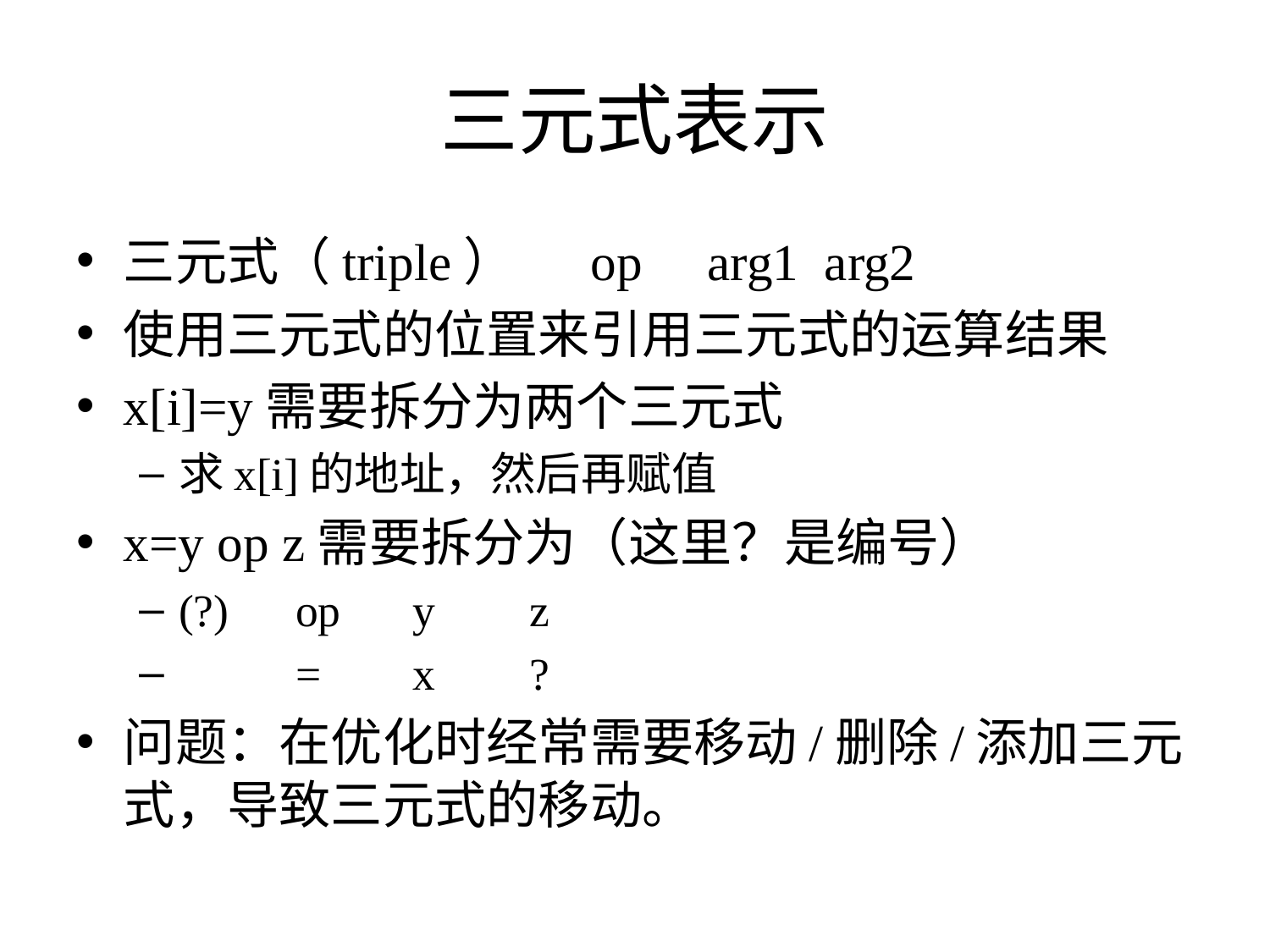

# 三元式表示
三元式（triple）	op	arg1	arg2
使用三元式的位置来引用三元式的运算结果
x[i]=y需要拆分为两个三元式
求x[i]的地址，然后再赋值
x=y op z需要拆分为（这里？是编号）
(?)	op	y	z
 		=	x	?
问题：在优化时经常需要移动/删除/添加三元式，导致三元式的移动。